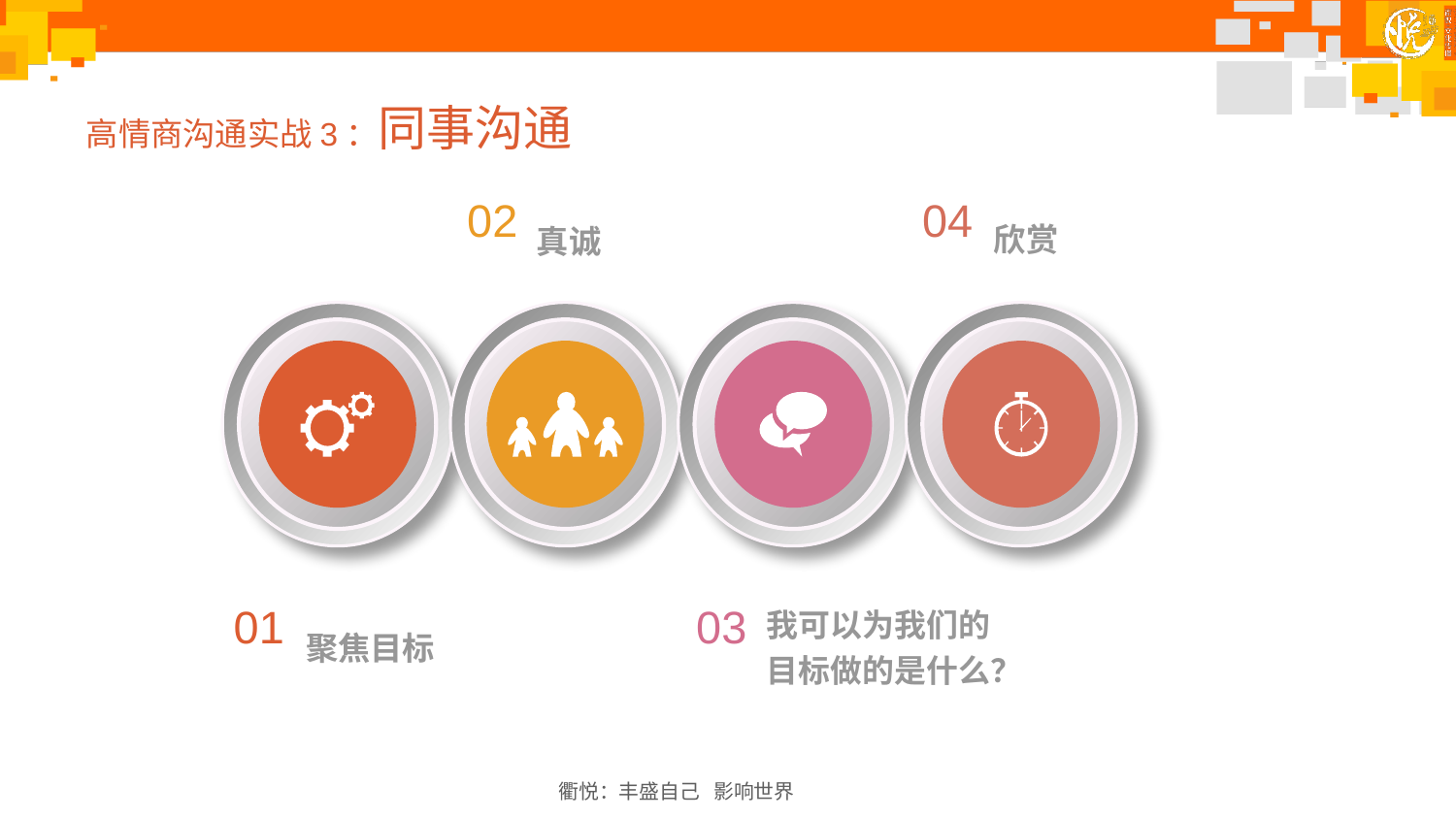

# 高情商沟通实战3：同事沟通
02
04
真诚
欣赏

01
03
聚焦目标
我可以为我们的目标做的是什么？